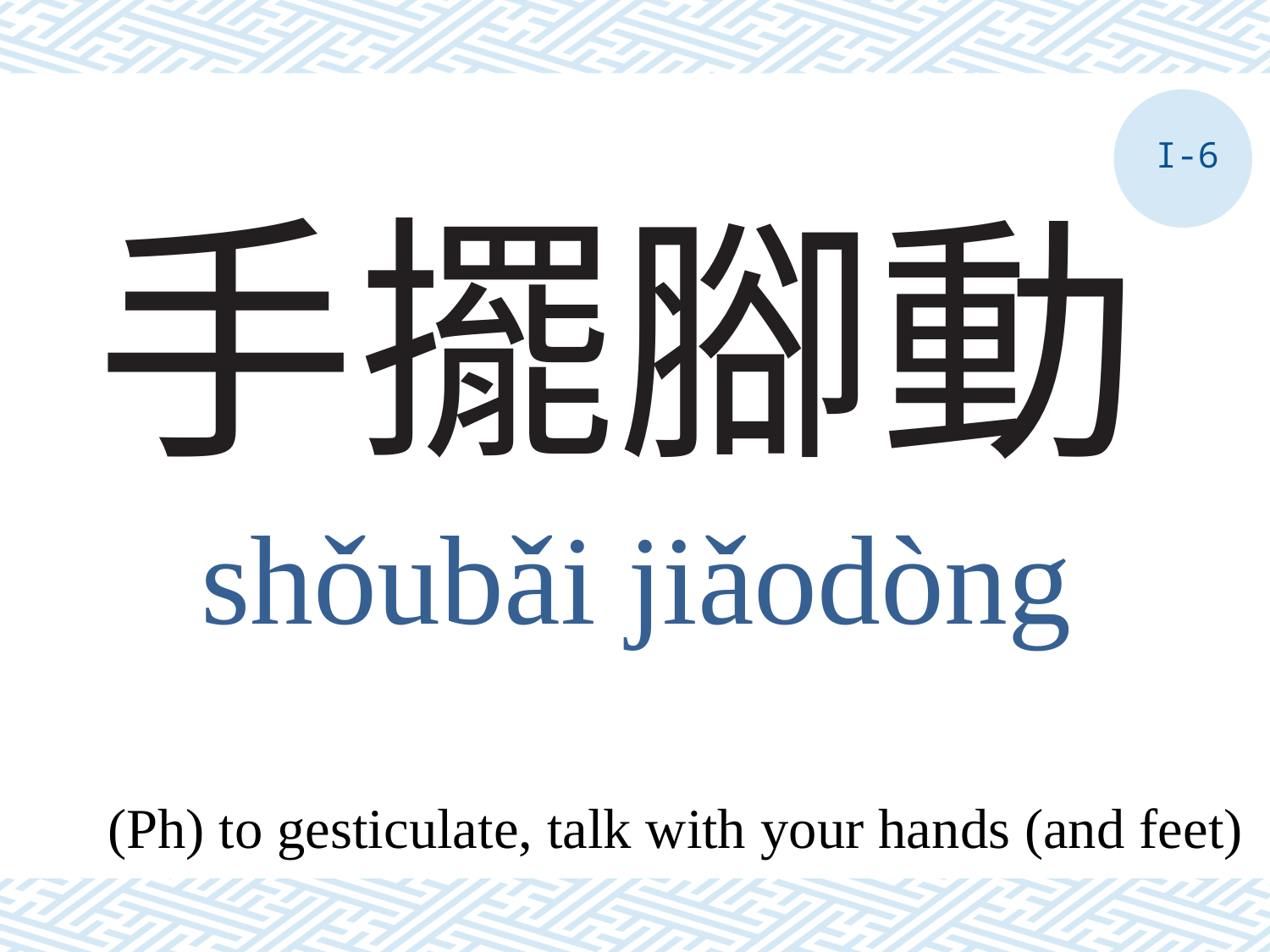

I-6

# 手擺腳動
shǒubǎi jiǎodòng
(Ph) to gesticulate, talk with your hands (and feet)